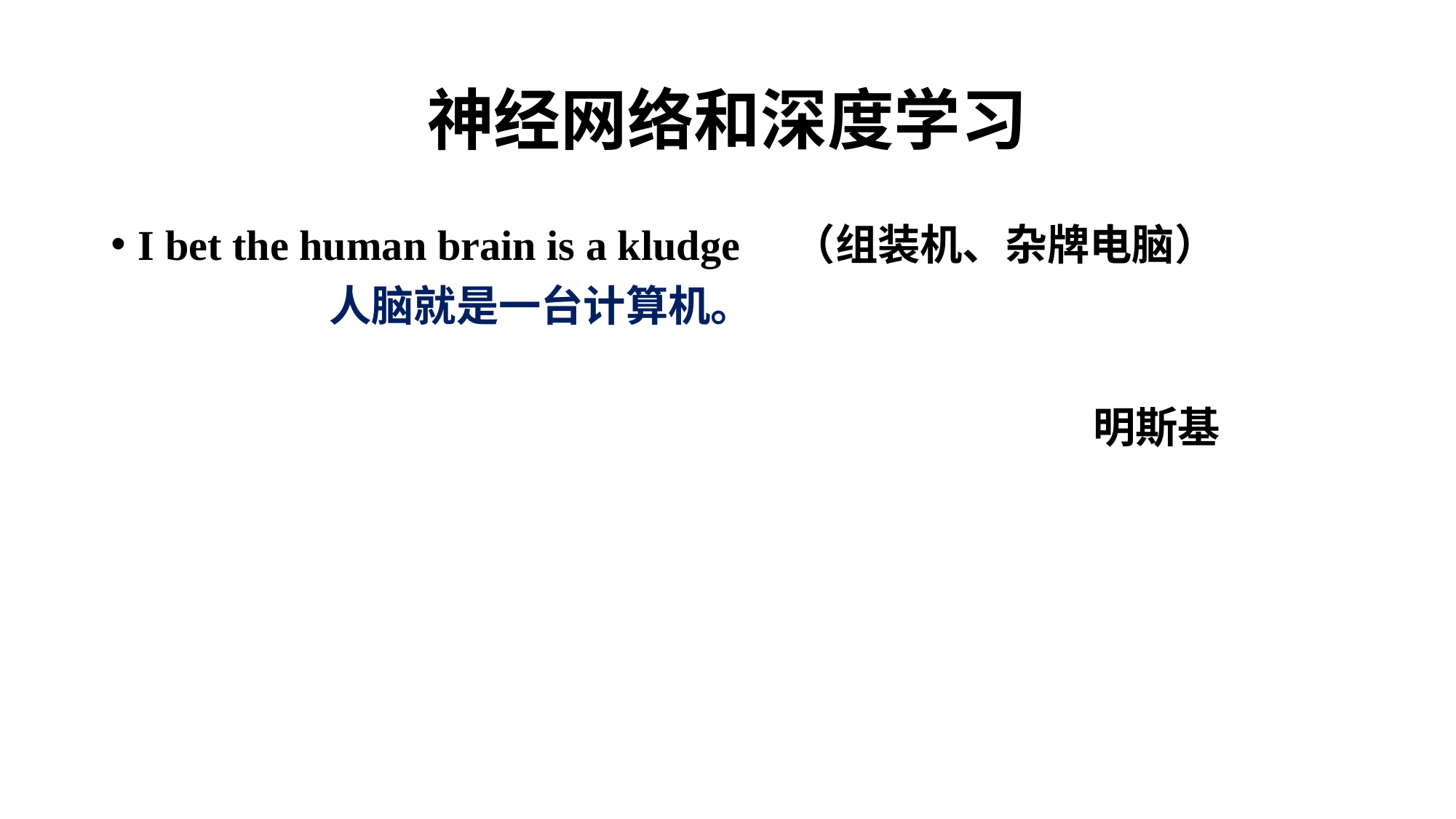

# 神经网络和深度学习
I bet the human brain is a kludge	（组装机、杂牌电脑）
		人脑就是一台计算机。

									明斯基